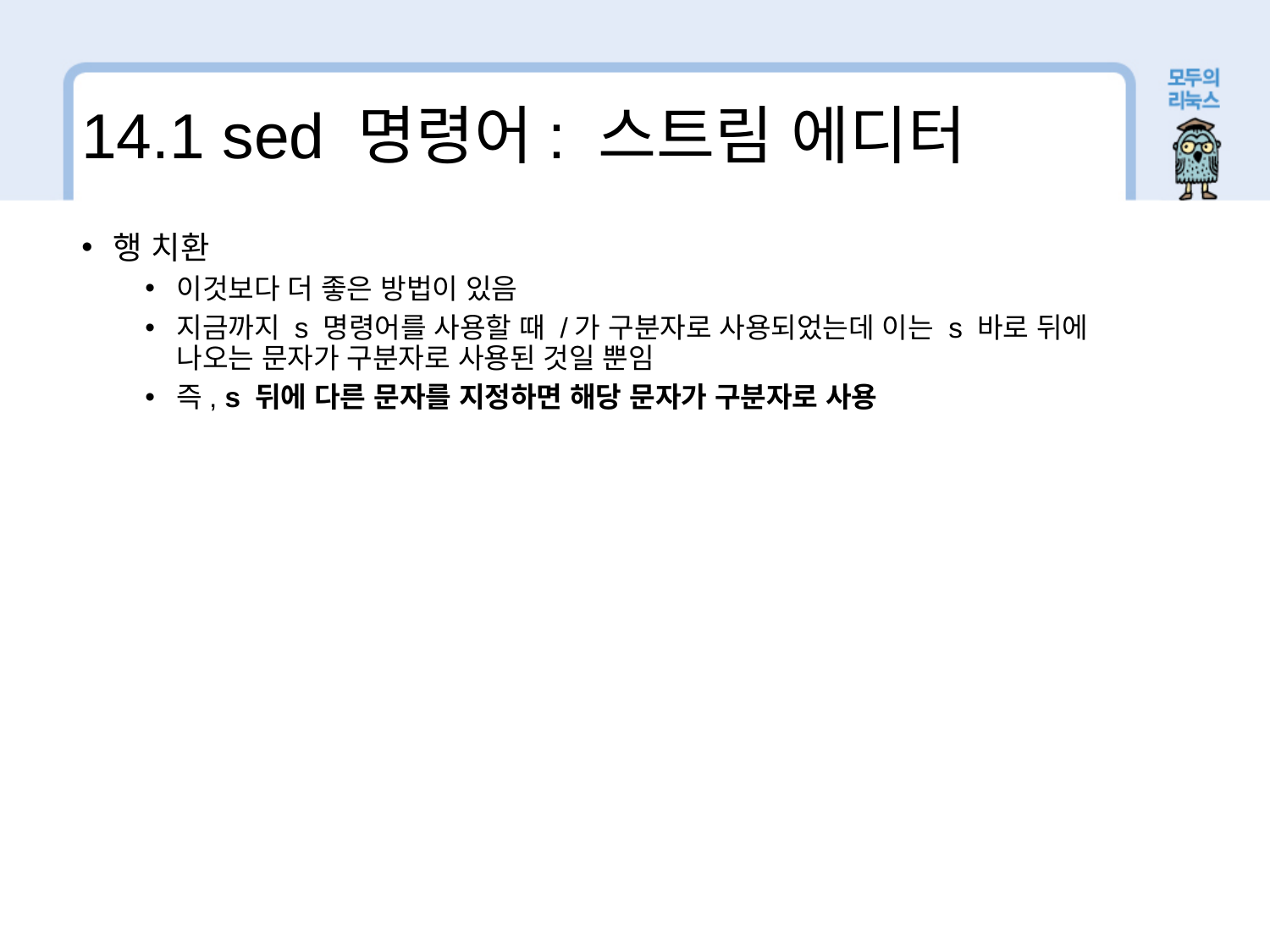

14.1 sed 명령어: 스트림 에디터
행 치환
이것보다 더 좋은 방법이 있음
지금까지 s 명령어를 사용할 때 /가 구분자로 사용되었는데 이는 s 바로 뒤에 나오는 문자가 구분자로 사용된 것일 뿐임
즉, s 뒤에 다른 문자를 지정하면 해당 문자가 구분자로 사용